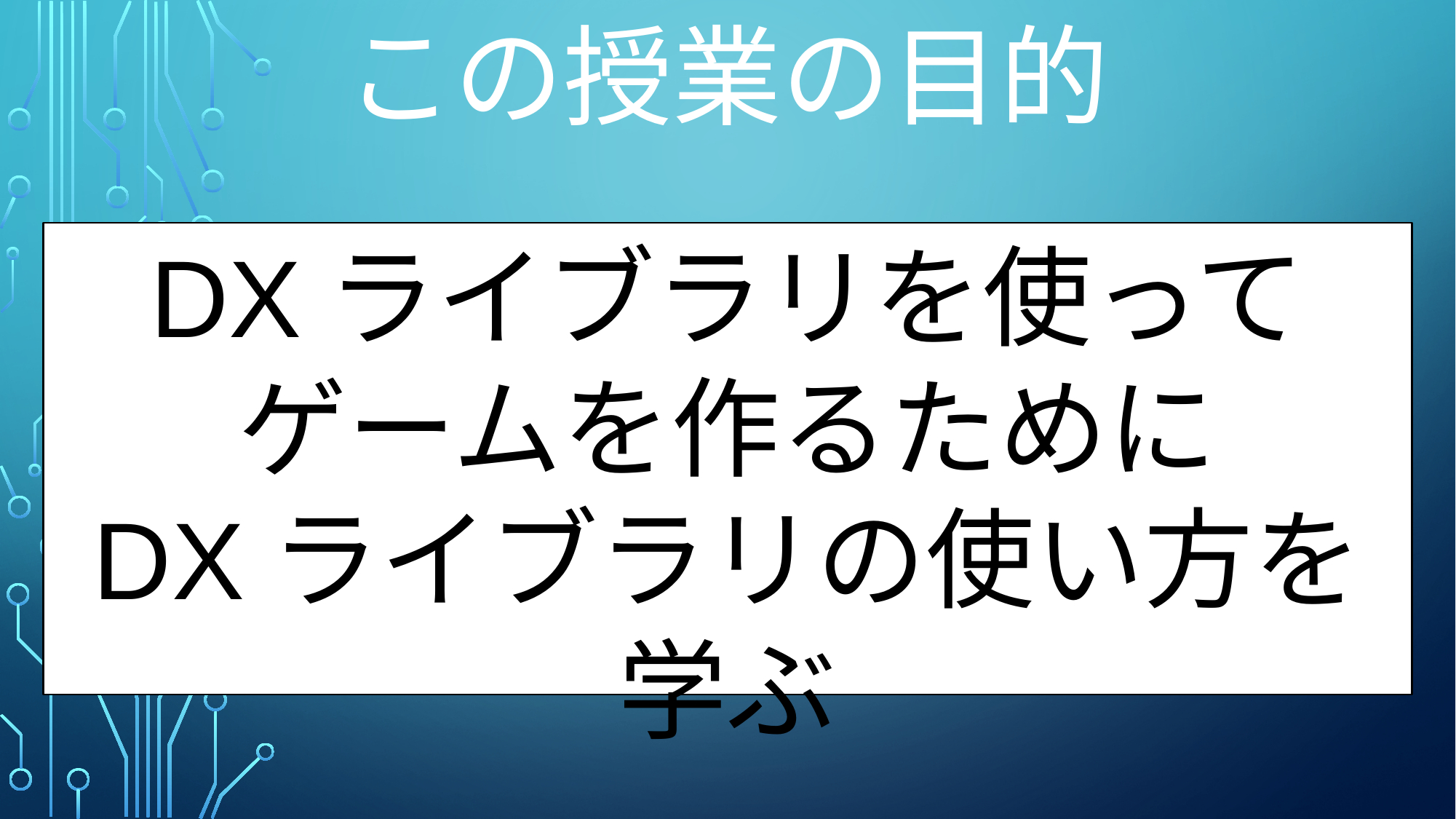

この授業の目的
DXライブラリを使って
ゲームを作るために
DXライブラリの使い方を学ぶ